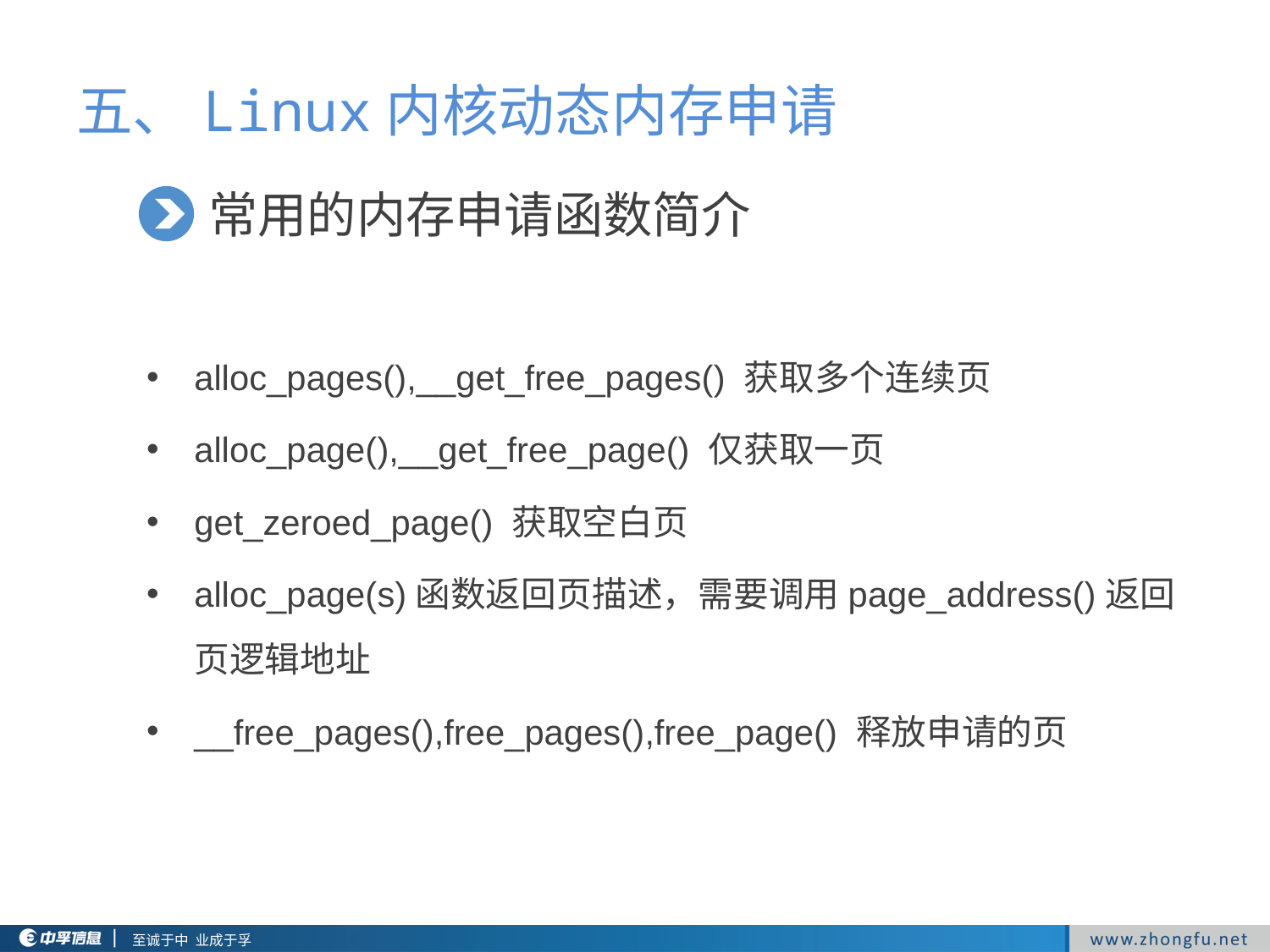

五、Linux内核动态内存申请
常用的内存申请函数简介

alloc_pages(),__get_free_pages() 获取多个连续页
alloc_page(),__get_free_page() 仅获取一页
get_zeroed_page() 获取空白页
alloc_page(s)函数返回页描述，需要调用page_address()返回页逻辑地址
__free_pages(),free_pages(),free_page() 释放申请的页